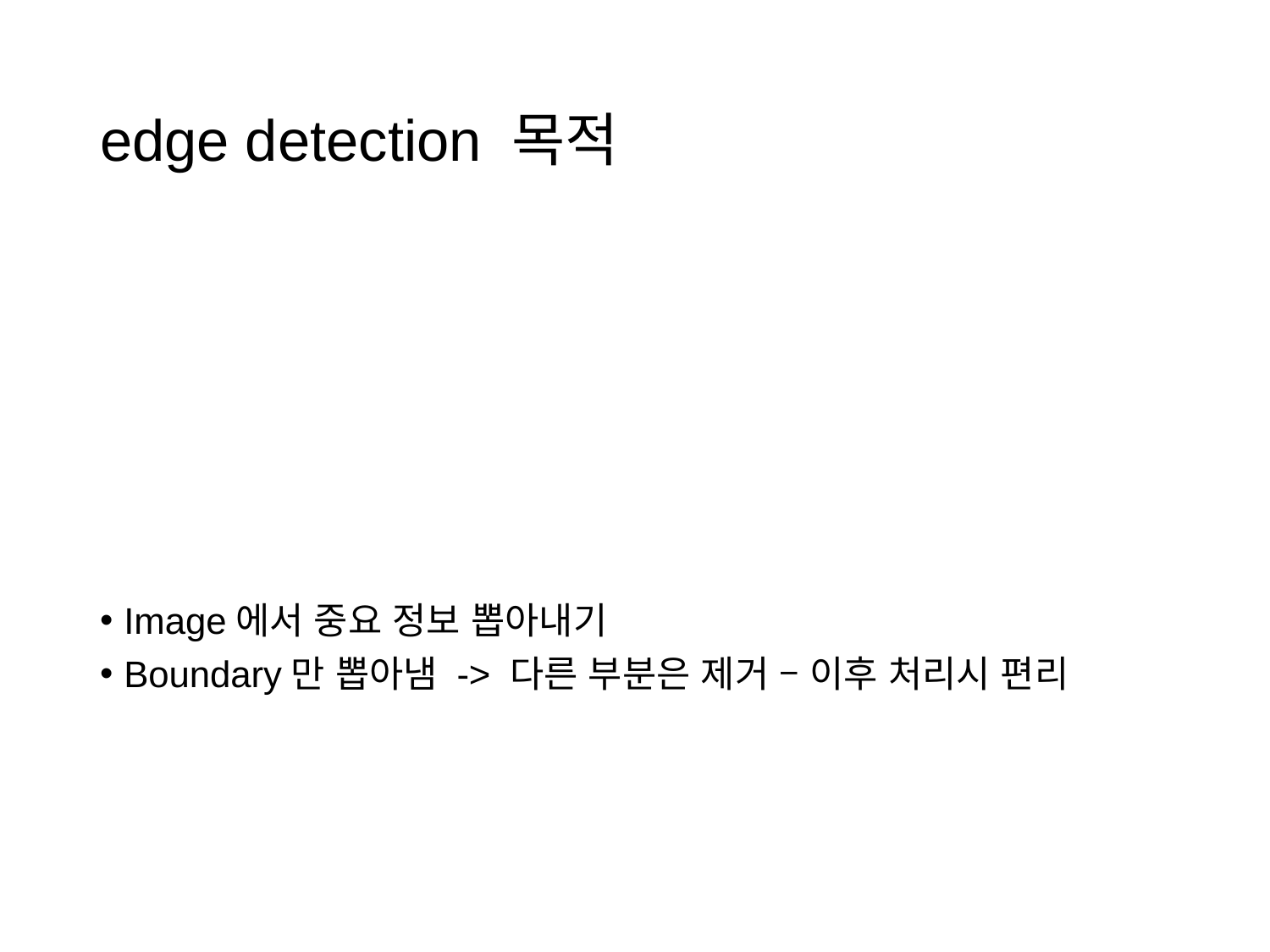

# edge detection 목적
Image에서 중요 정보 뽑아내기
Boundary만 뽑아냄 -> 다른 부분은 제거 – 이후 처리시 편리